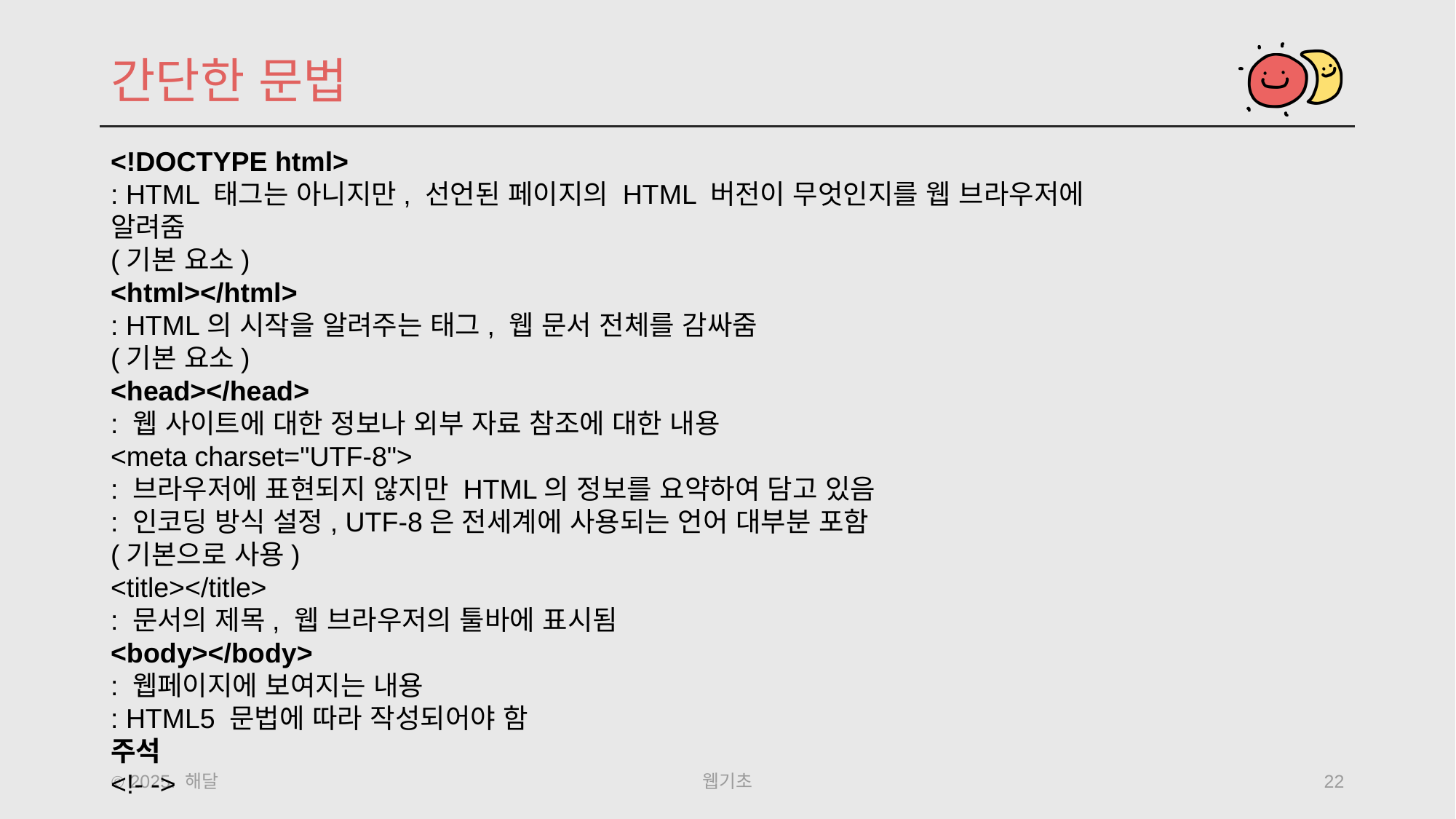

간단한 문법
<!DOCTYPE html>
: HTML 태그는 아니지만, 선언된 페이지의 HTML 버전이 무엇인지를 웹 브라우저에 알려줌
(기본 요소)
<html></html>
: HTML의 시작을 알려주는 태그, 웹 문서 전체를 감싸줌
(기본 요소)
<head></head>
: 웹 사이트에 대한 정보나 외부 자료 참조에 대한 내용
<meta charset="UTF-8">
: 브라우저에 표현되지 않지만 HTML의 정보를 요약하여 담고 있음
: 인코딩 방식 설정, UTF-8은 전세계에 사용되는 언어 대부분 포함
(기본으로 사용)
<title></title>
: 문서의 제목, 웹 브라우저의 툴바에 표시됨
<body></body>
: 웹페이지에 보여지는 내용
: HTML5 문법에 따라 작성되어야 함
주석
<!- ->
Ⓒ 2025. 해달
웹기초
22